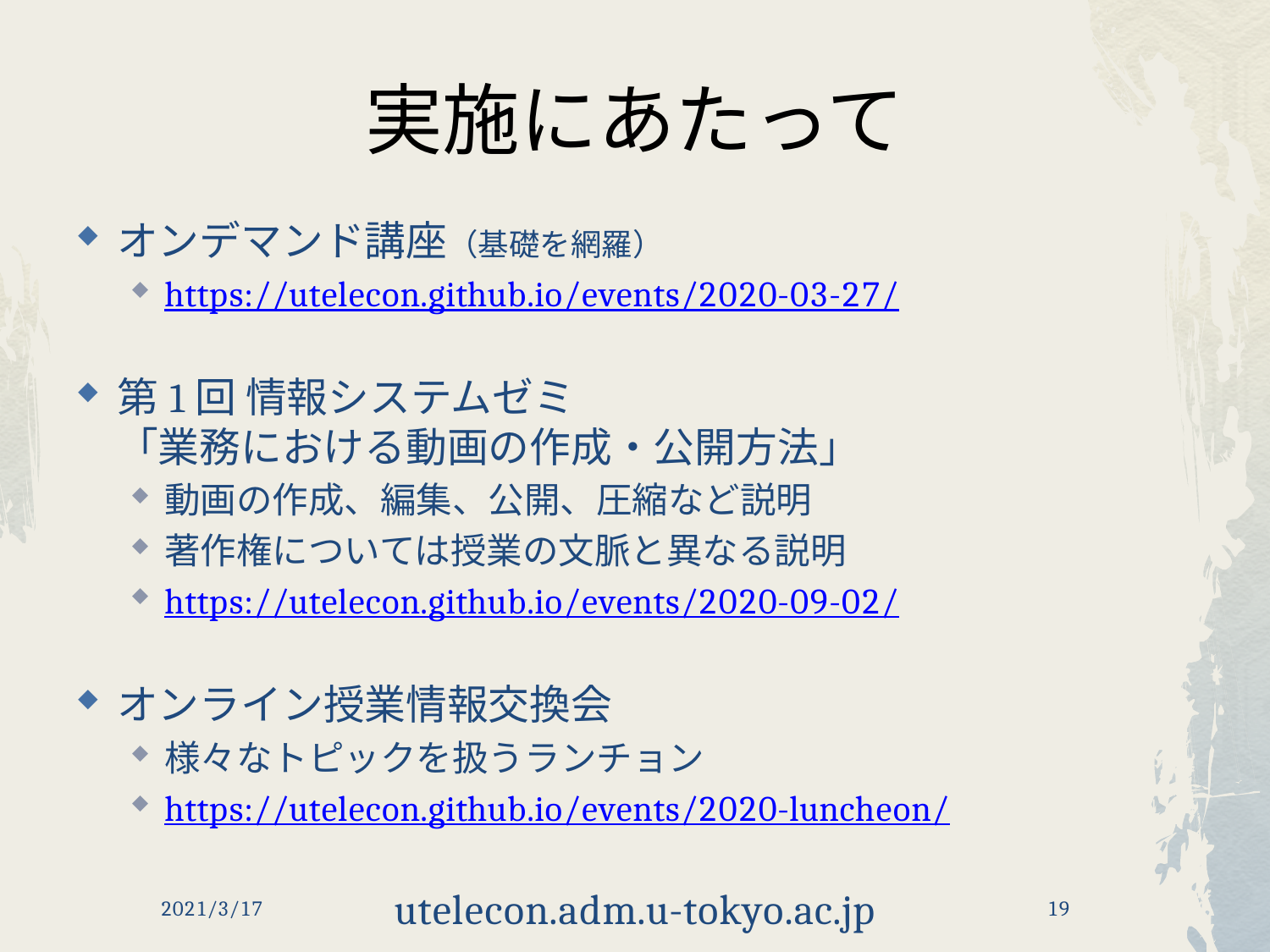

# 実施にあたって
オンデマンド講座（基礎を網羅）
https://utelecon.github.io/events/2020-03-27/

第1回 情報システムゼミ
「業務における動画の作成・公開方法」
動画の作成、編集、公開、圧縮など説明
著作権については授業の文脈と異なる説明
https://utelecon.github.io/events/2020-09-02/

オンライン授業情報交換会
様々なトピックを扱うランチョン
https://utelecon.github.io/events/2020-luncheon/

2021/3/17
utelecon.adm.u-tokyo.ac.jp
19